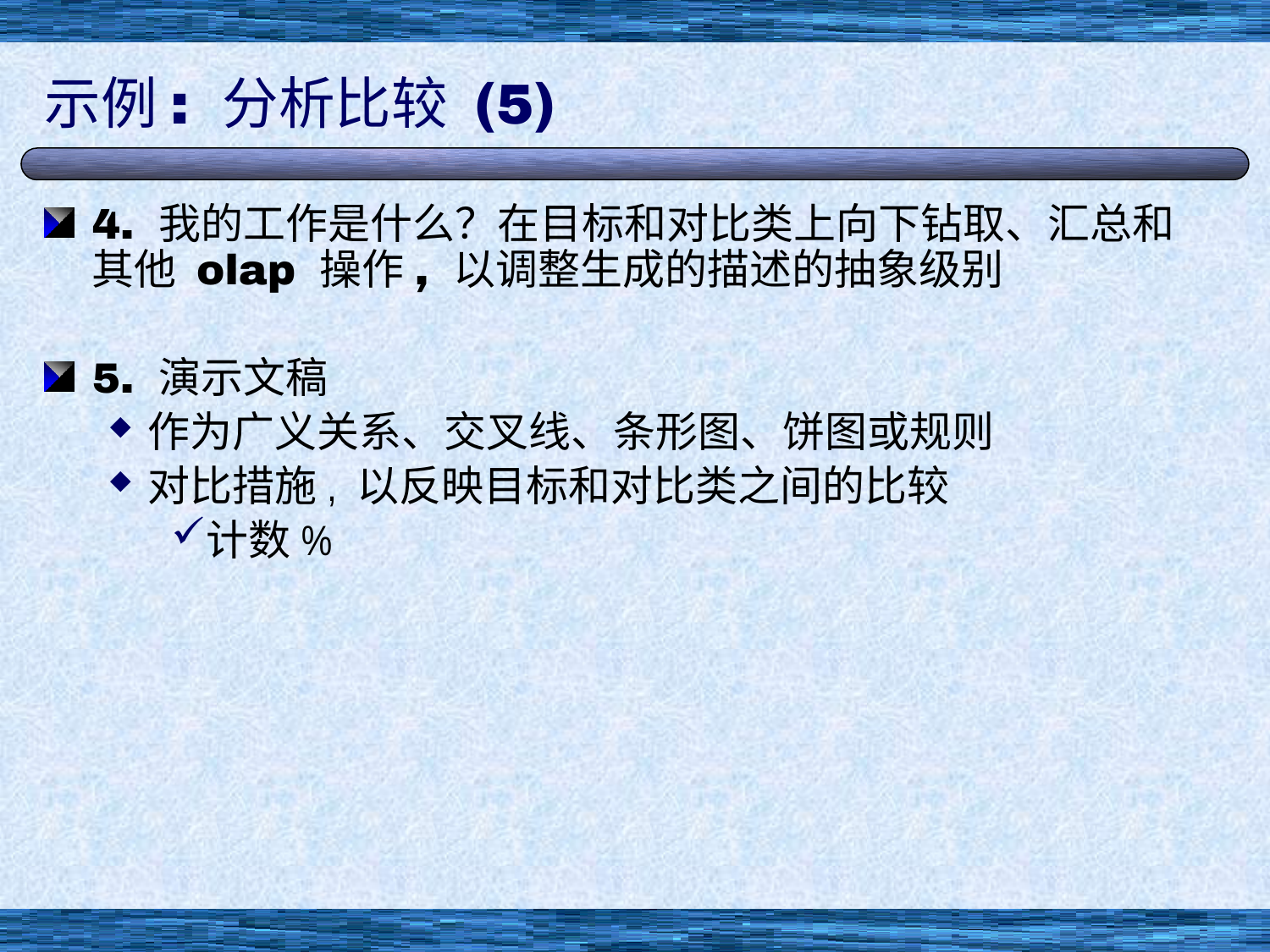

# 示例: 分析比较 (5)
4. 我的工作是什么？在目标和对比类上向下钻取、汇总和其他 olap 操作, 以调整生成的描述的抽象级别

5. 演示文稿
作为广义关系、交叉线、条形图、饼图或规则
对比措施, 以反映目标和对比类之间的比较
计数%